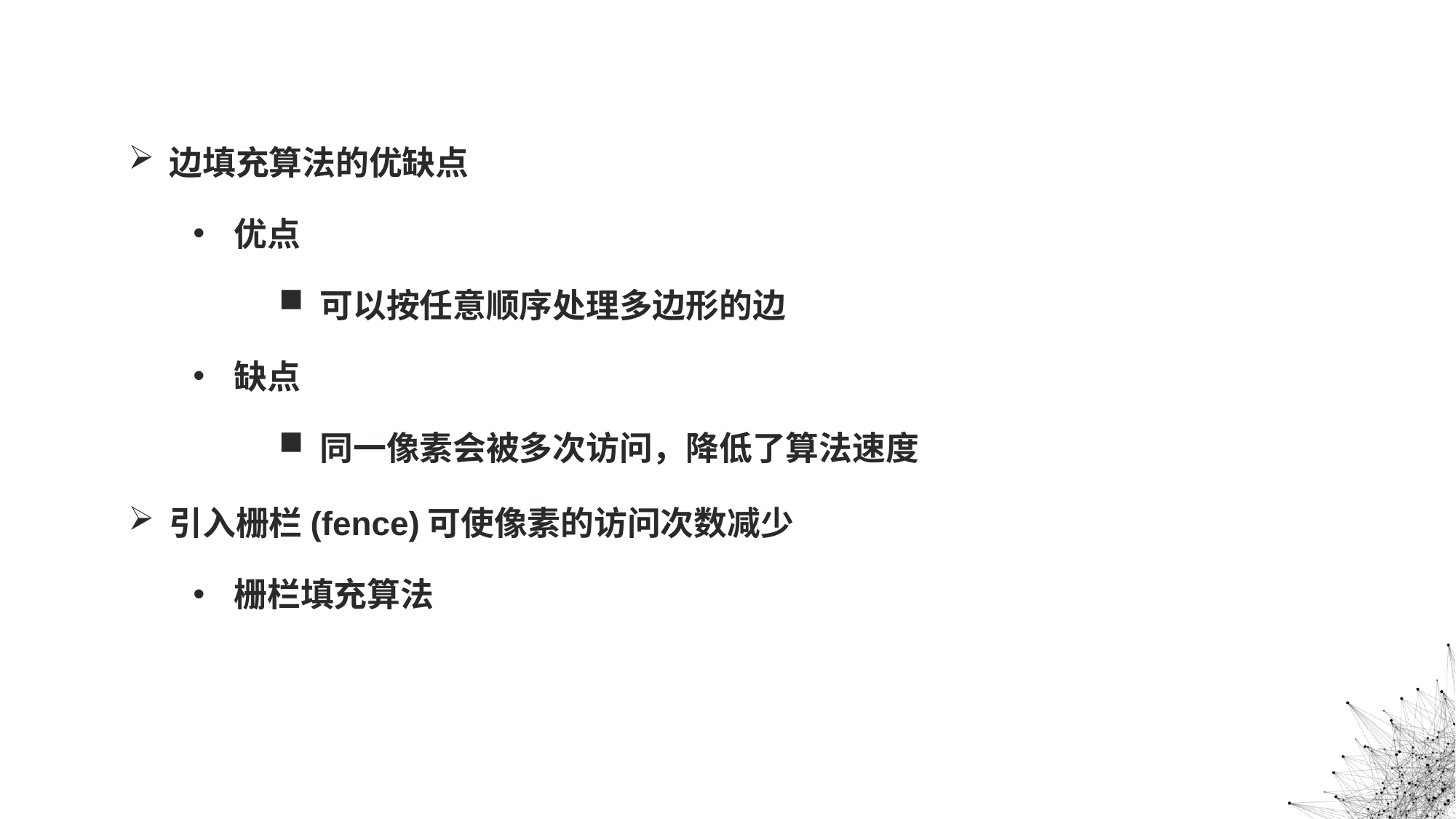

边填充算法的优缺点
优点
可以按任意顺序处理多边形的边
缺点
同一像素会被多次访问，降低了算法速度
引入栅栏(fence)可使像素的访问次数减少
栅栏填充算法